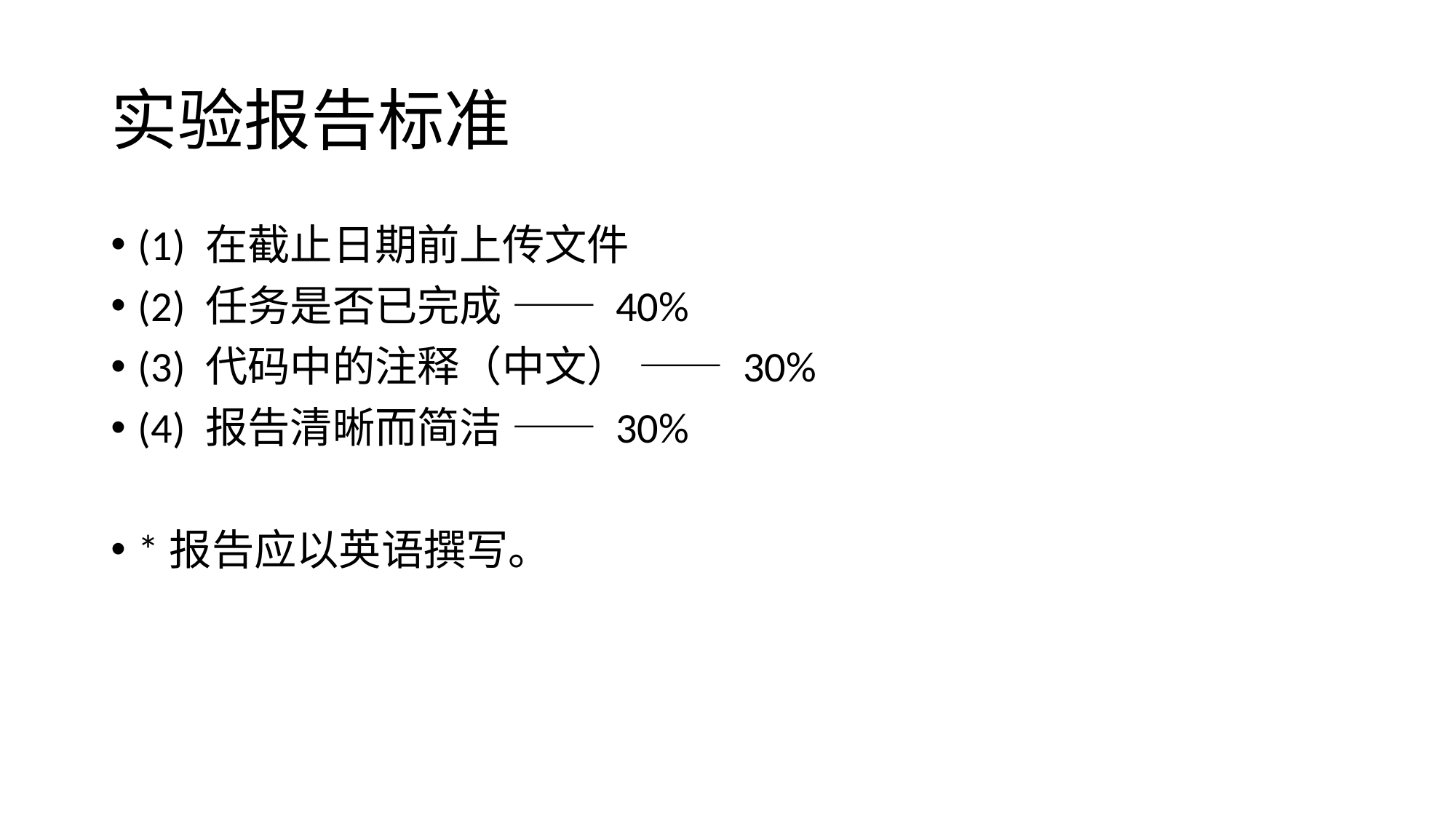

# 实验报告标准
(1) 在截止日期前上传文件
(2) 任务是否已完成 —— 40%
(3) 代码中的注释（中文） —— 30%
(4) 报告清晰而简洁 —— 30%

*报告应以英语撰写。